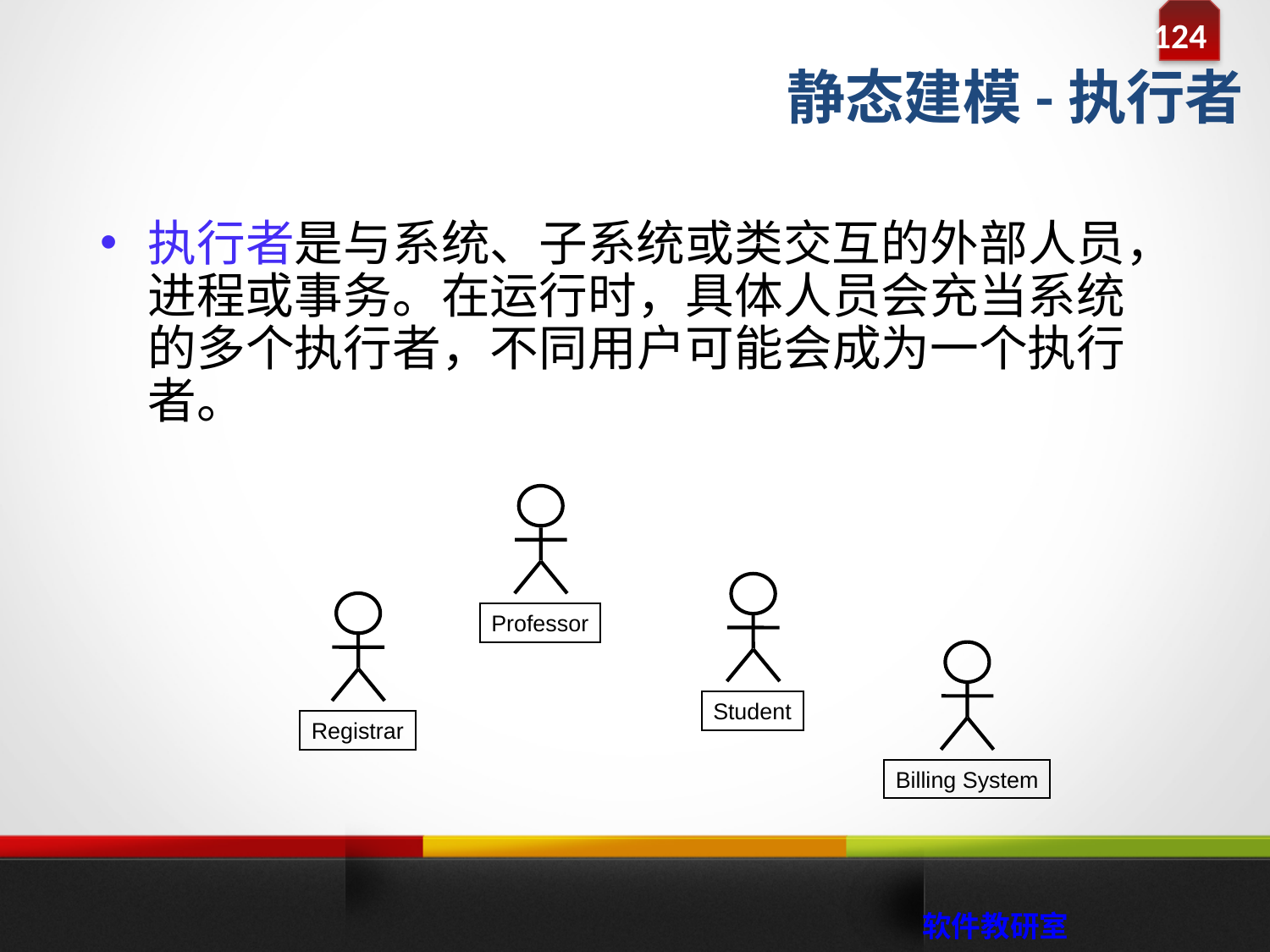

静态建模-执行者
执行者是与系统、子系统或类交互的外部人员，进程或事务。在运行时，具体人员会充当系统的多个执行者，不同用户可能会成为一个执行者。

Professor

Student

Registrar

Billing System
                                     软件教研室